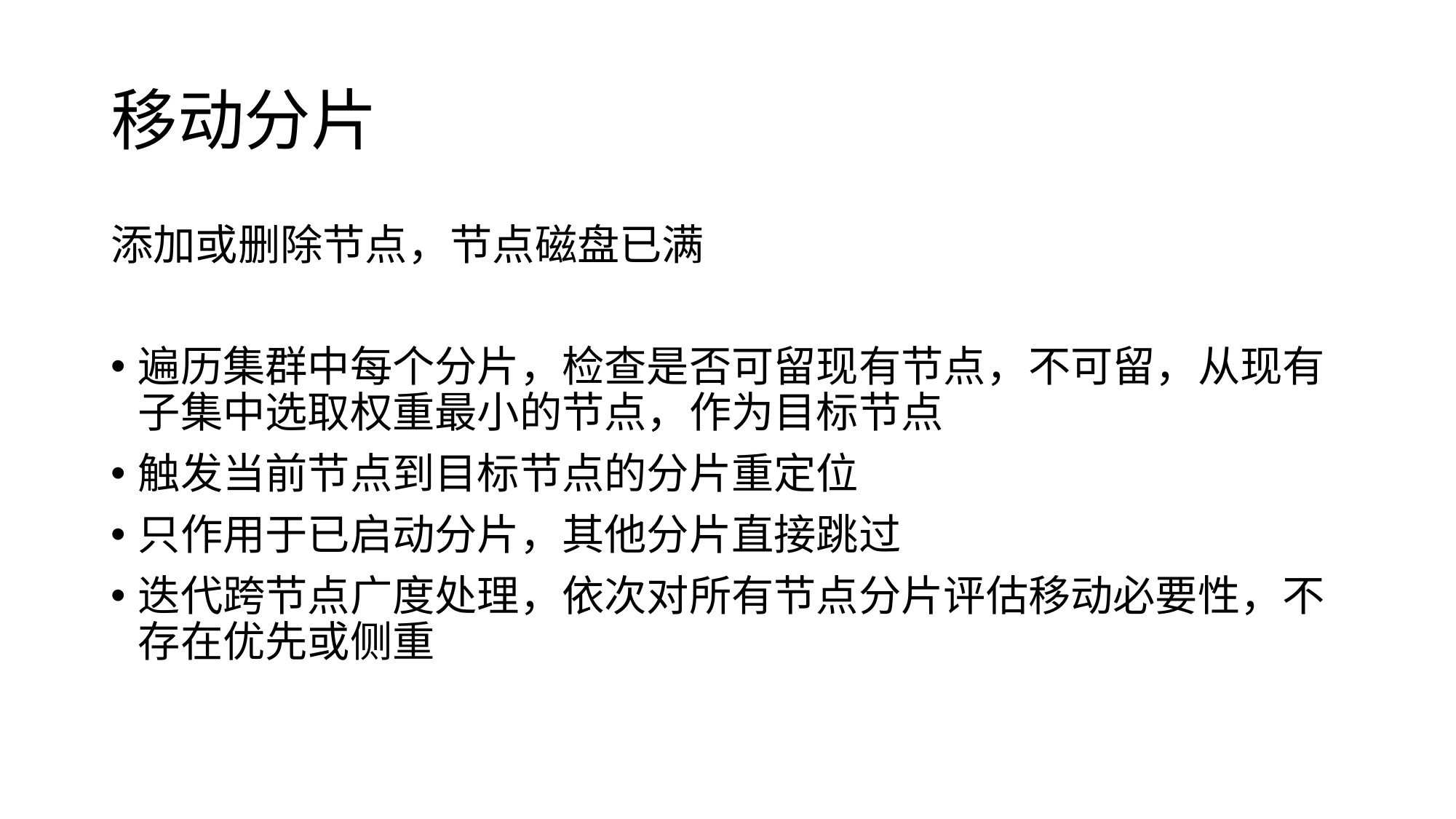

# 移动分片
添加或删除节点，节点磁盘已满

遍历集群中每个分片，检查是否可留现有节点，不可留，从现有子集中选取权重最小的节点，作为目标节点
触发当前节点到目标节点的分片重定位
只作用于已启动分片，其他分片直接跳过
迭代跨节点广度处理，依次对所有节点分片评估移动必要性，不存在优先或侧重